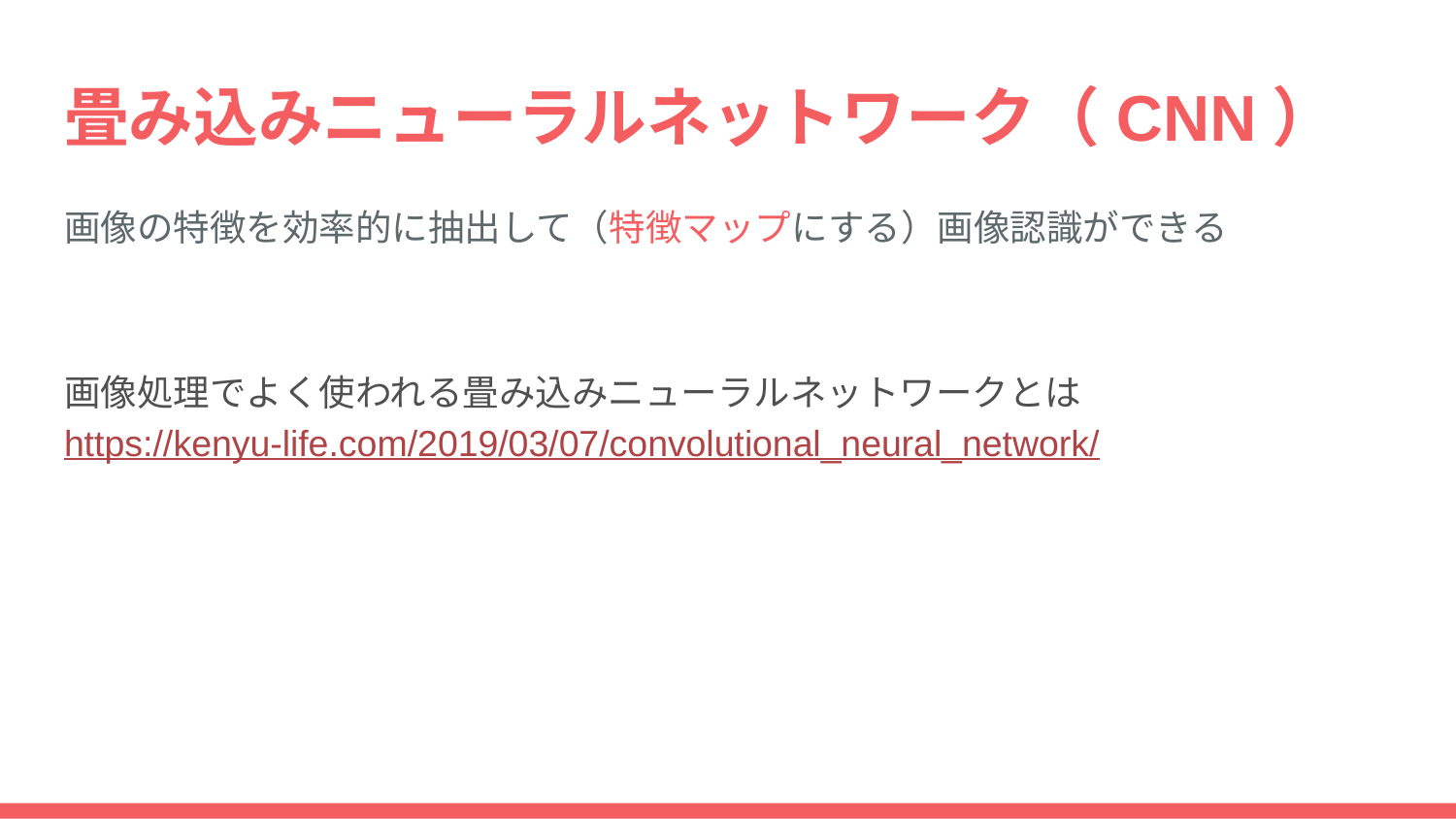

# 畳み込みニューラルネットワーク（CNN）
画像の特徴を効率的に抽出して（特徴マップにする）画像認識ができる

画像処理でよく使われる畳み込みニューラルネットワークとは
https://kenyu-life.com/2019/03/07/convolutional_neural_network/